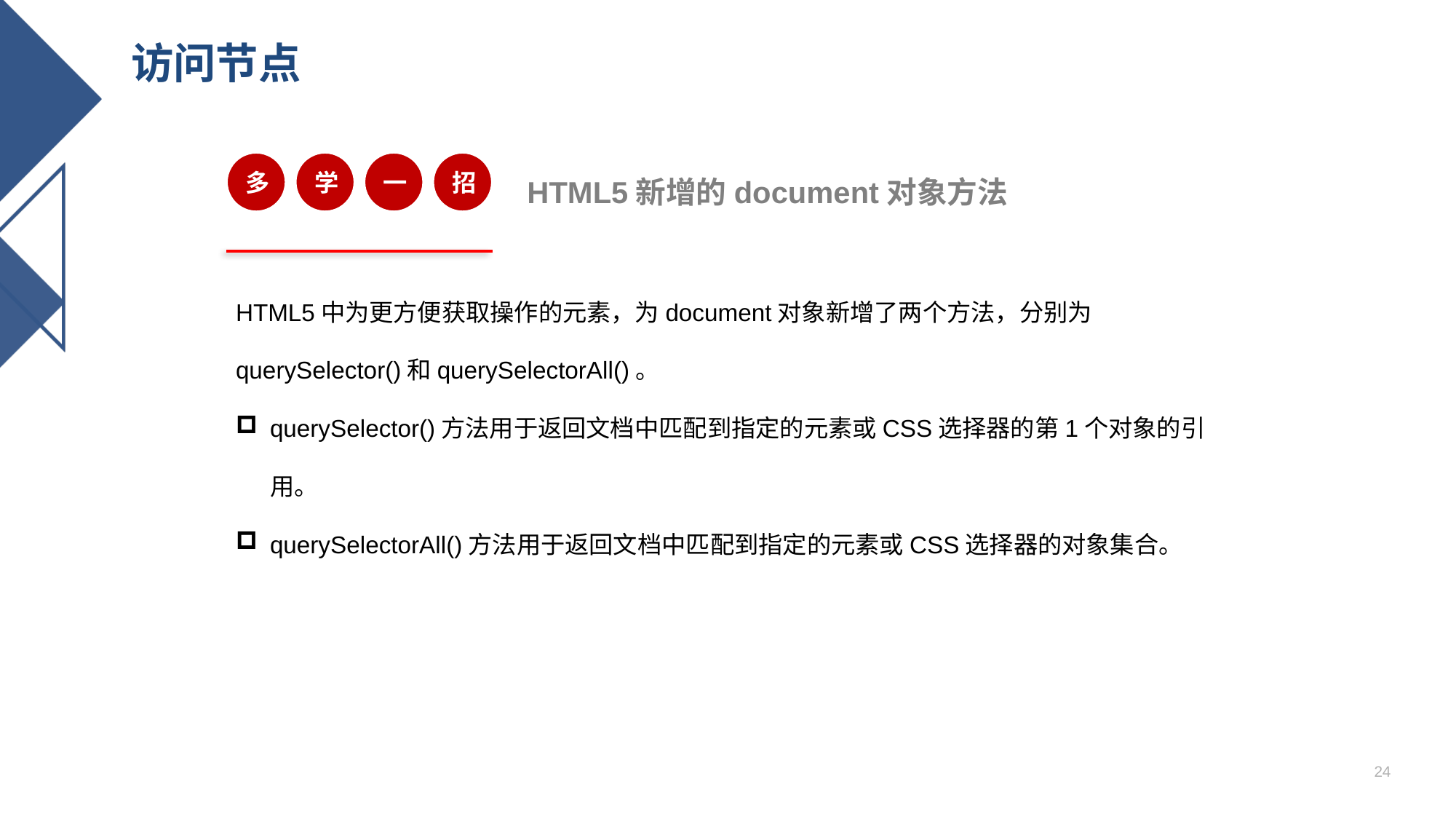

# 访问节点
多
学
一
招
HTML5新增的document对象方法
HTML5中为更方便获取操作的元素，为document对象新增了两个方法，分别为querySelector()和querySelectorAll()。
querySelector()方法用于返回文档中匹配到指定的元素或CSS选择器的第1个对象的引用。
querySelectorAll()方法用于返回文档中匹配到指定的元素或CSS选择器的对象集合。
24